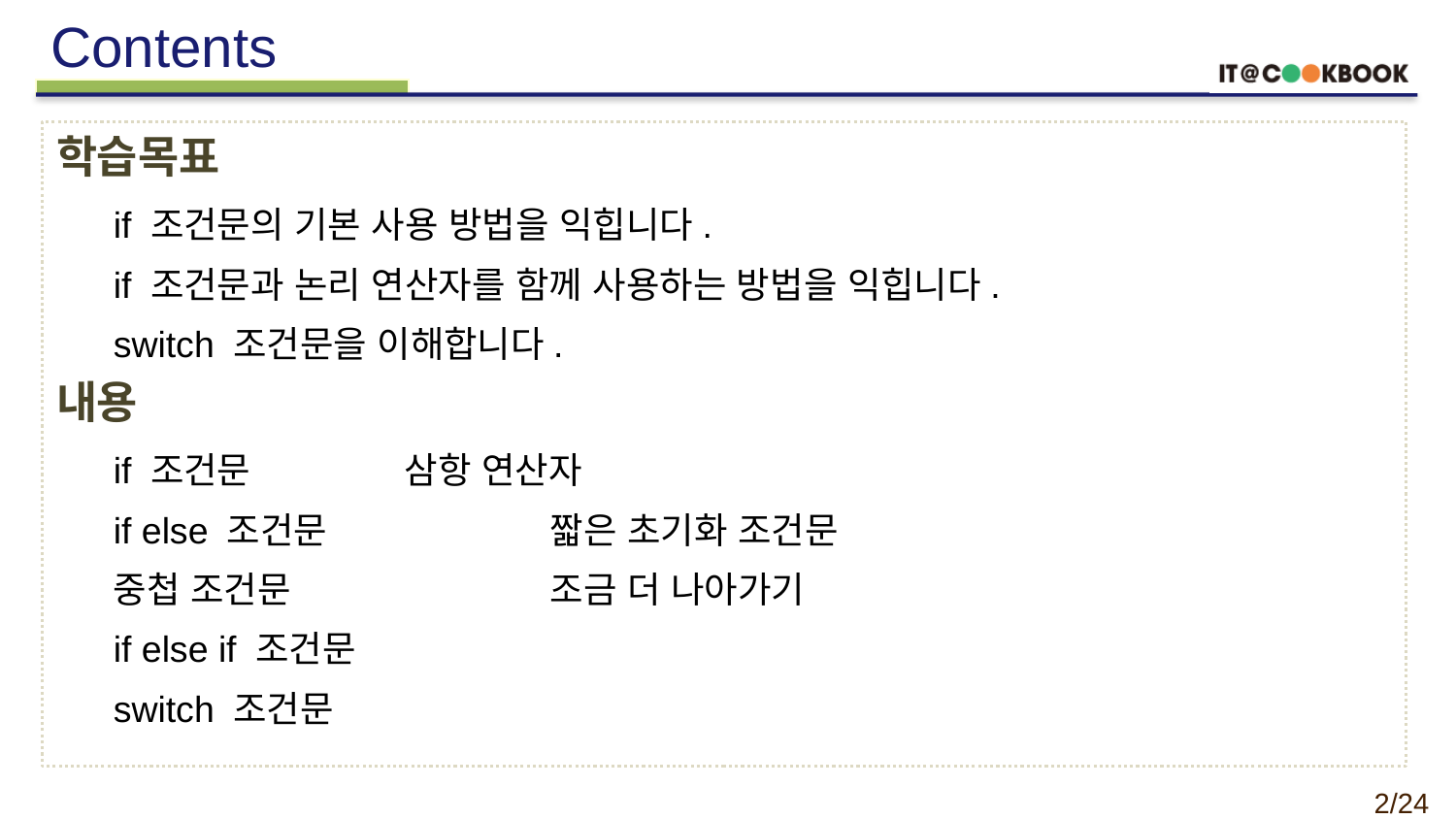

학습목표
if 조건문의 기본 사용 방법을 익힙니다.
if 조건문과 논리 연산자를 함께 사용하는 방법을 익힙니다.
switch 조건문을 이해합니다.
내용
if 조건문		삼항 연산자
if else 조건문		짧은 초기화 조건문
중첩 조건문		조금 더 나아가기
if else if 조건문
switch 조건문